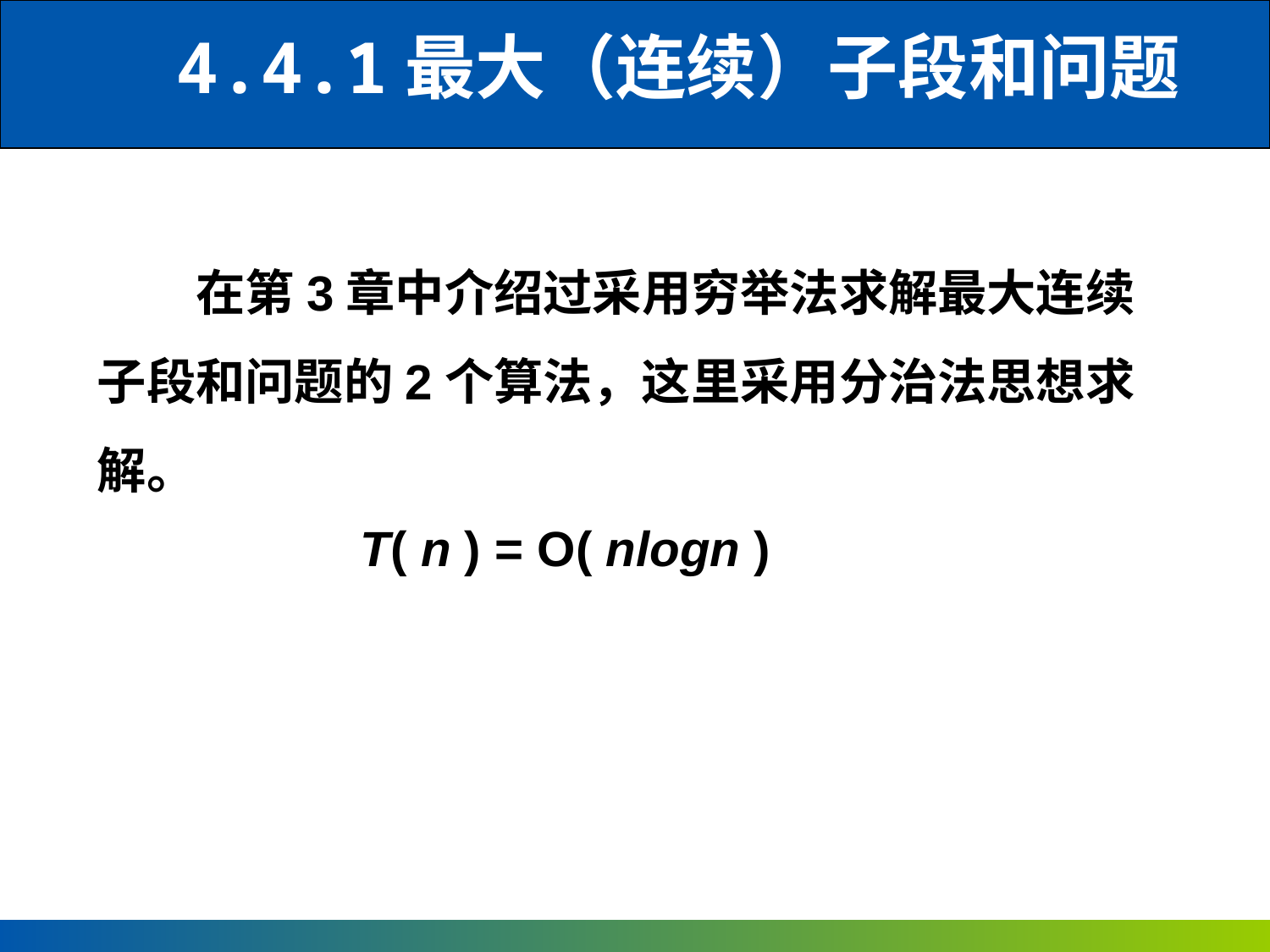

4.4.1最大（连续）子段和问题
　　在第3章中介绍过采用穷举法求解最大连续子段和问题的2个算法，这里采用分治法思想求解。
 T( n ) = O( nlogn )